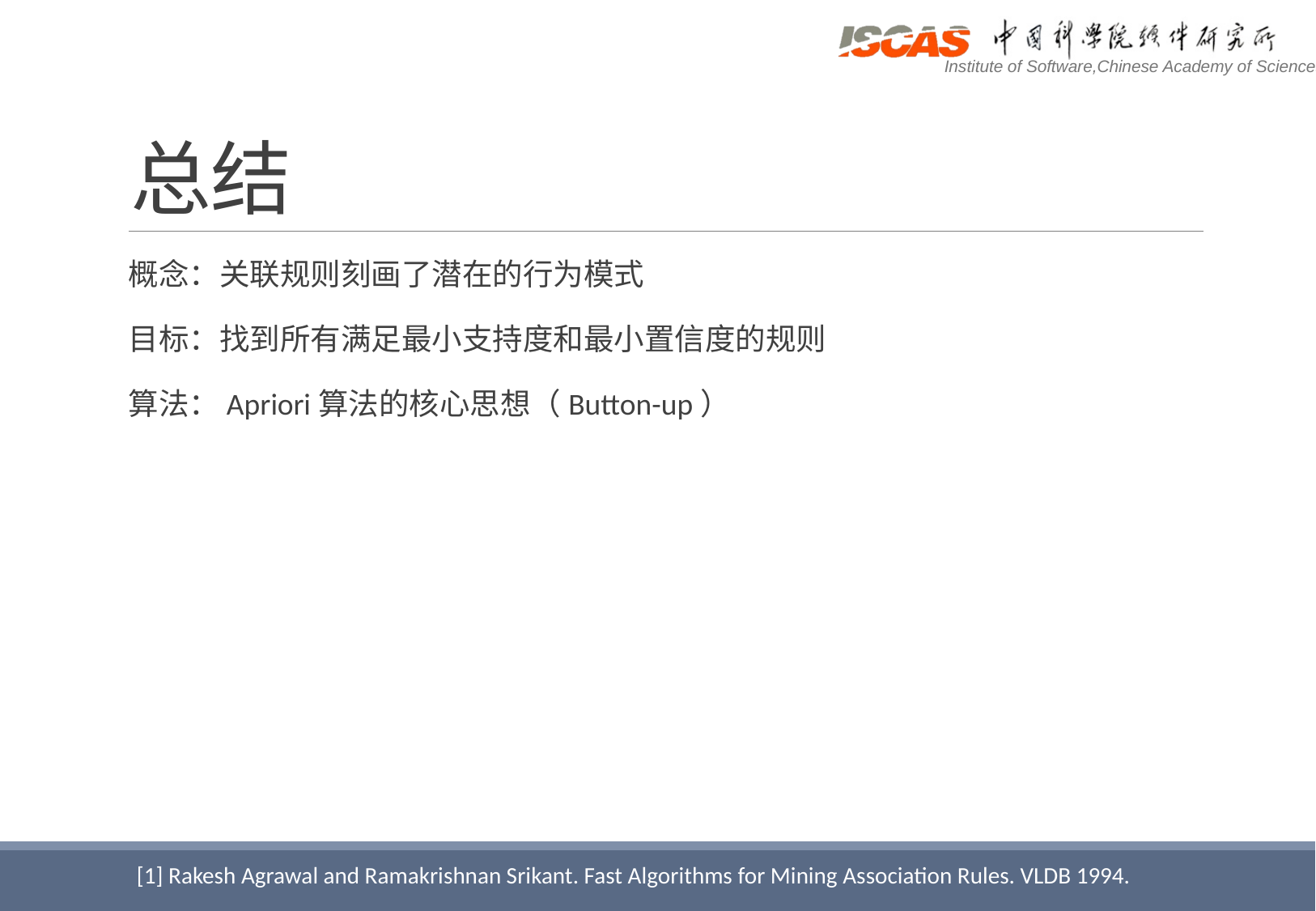

# 总结
概念：关联规则刻画了潜在的行为模式
目标：找到所有满足最小支持度和最小置信度的规则
算法：Apriori算法的核心思想（Button-up）
[1] Rakesh Agrawal and Ramakrishnan Srikant. Fast Algorithms for Mining Association Rules. VLDB 1994.